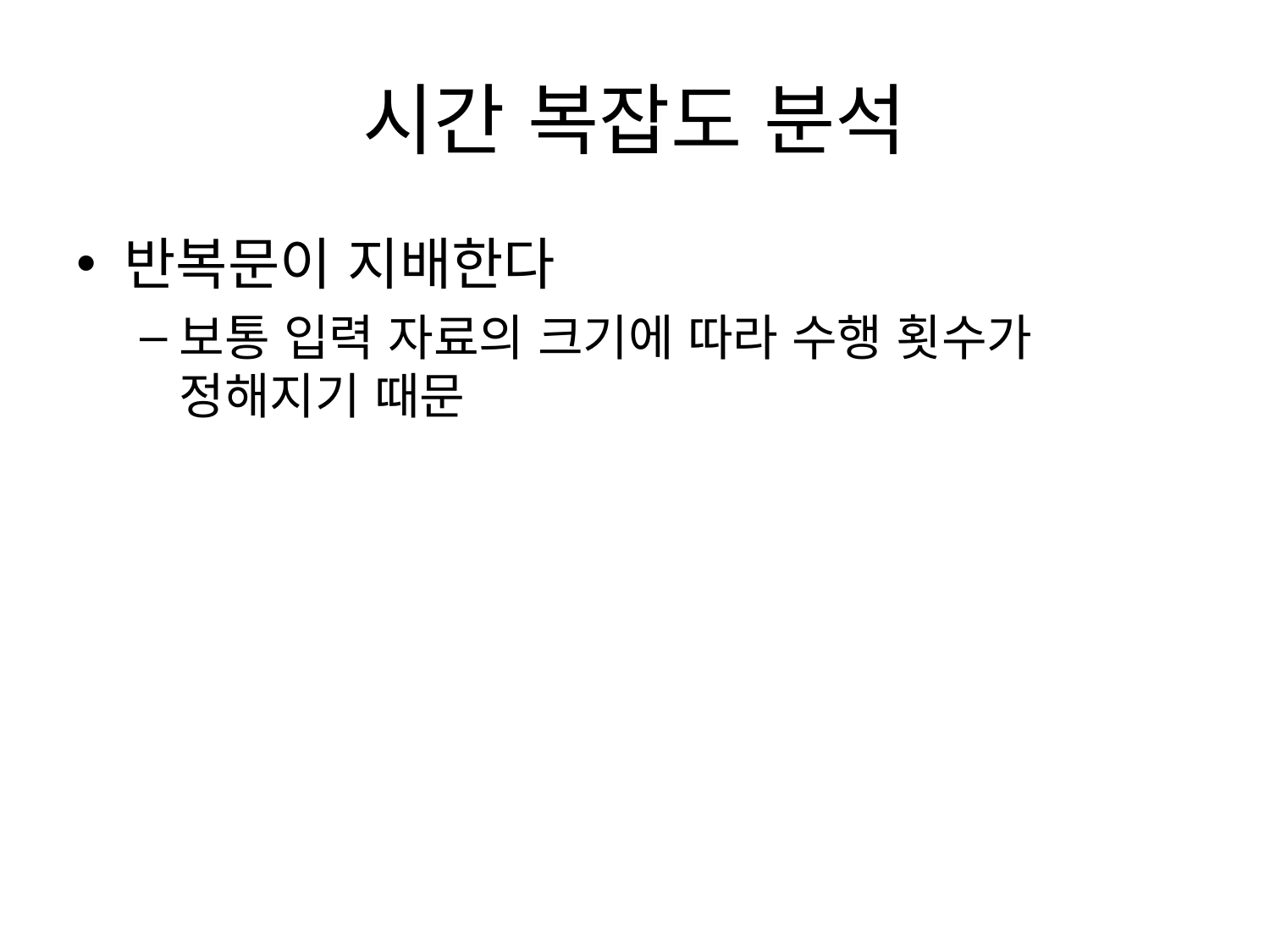

# 시간 복잡도 분석
반복문이 지배한다
보통 입력 자료의 크기에 따라 수행 횟수가 정해지기 때문